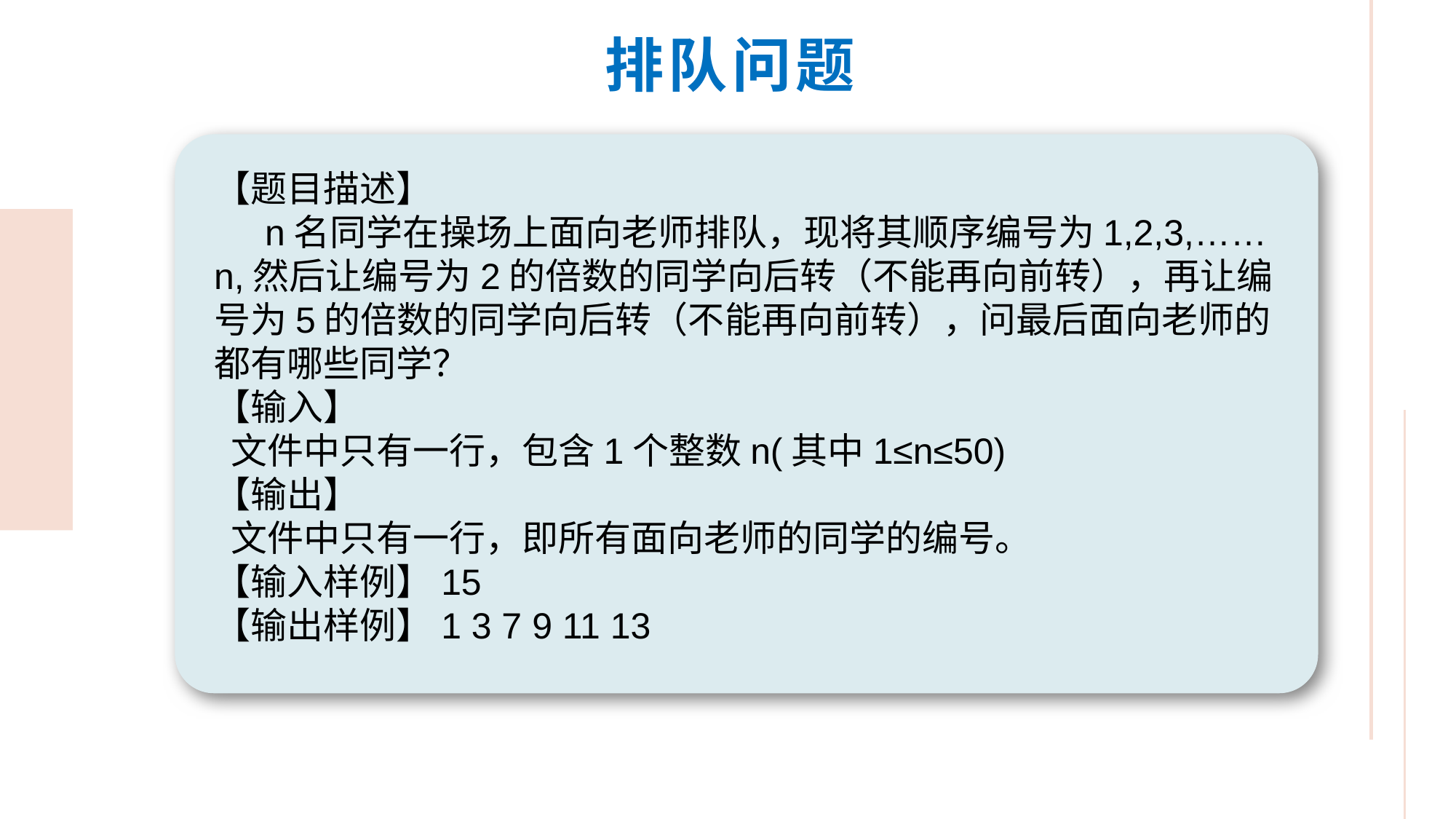

排队问题

【题目描述】
     n名同学在操场上面向老师排队，现将其顺序编号为1,2,3,……n,然后让编号为2的倍数的同学向后转（不能再向前转），再让编号为5的倍数的同学向后转（不能再向前转），问最后面向老师的都有哪些同学？
【输入】
 文件中只有一行，包含1个整数n(其中1≤n≤50)
【输出】
 文件中只有一行，即所有面向老师的同学的编号。
【输入样例】15
【输出样例】1 3 7 9 11 13